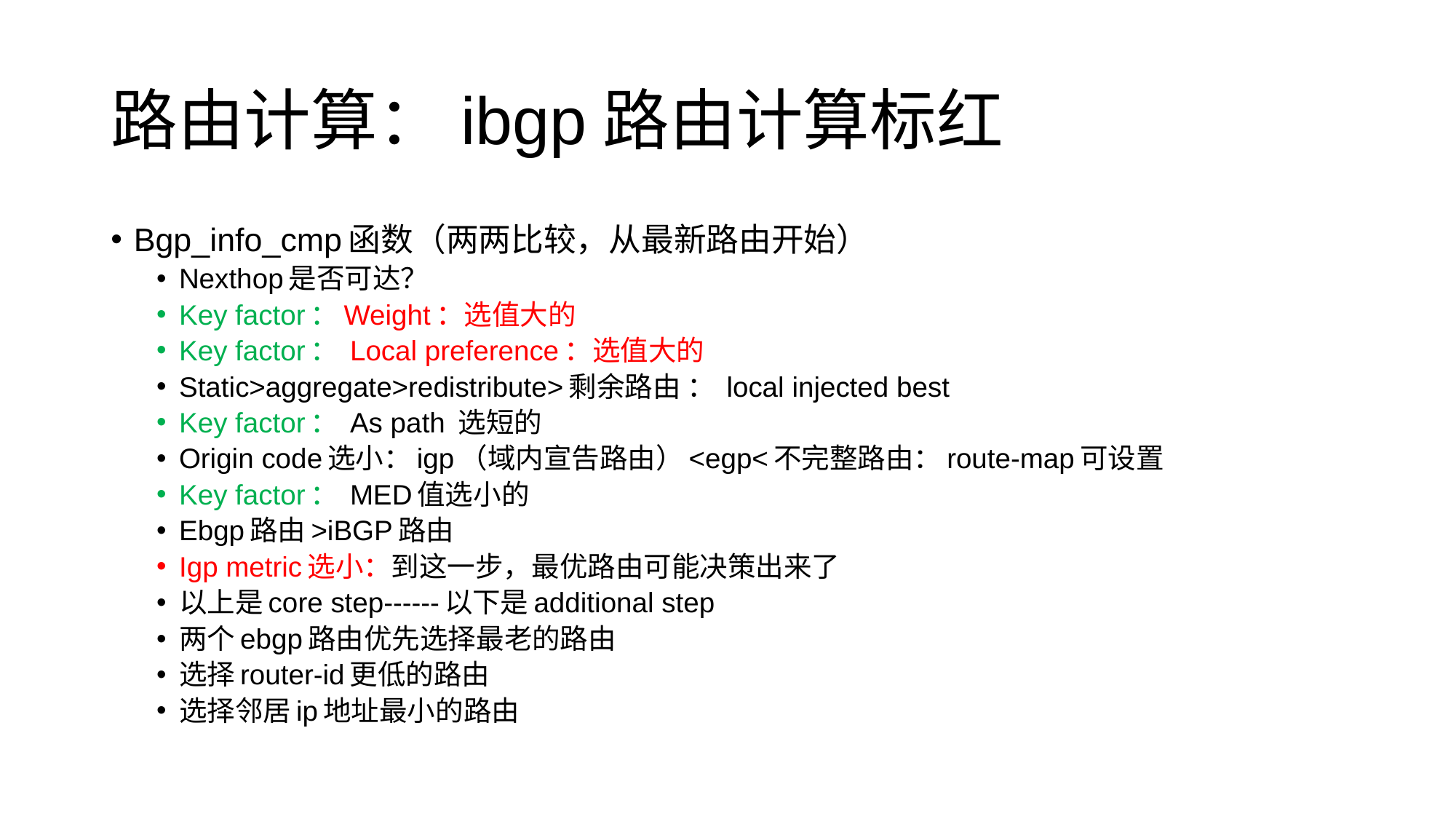

# 路由计算：ibgp路由计算标红
Bgp_info_cmp函数（两两比较，从最新路由开始）
Nexthop是否可达？
Key factor：Weight：选值大的
Key factor： Local preference：选值大的
Static>aggregate>redistribute>剩余路由 ： local injected best
Key factor： As path 选短的
Origin code选小：igp（域内宣告路由）<egp<不完整路由：route-map可设置
Key factor： MED值选小的
Ebgp路由>iBGP路由
Igp metric选小：到这一步，最优路由可能决策出来了
以上是core step------以下是additional step
两个ebgp路由优先选择最老的路由
选择router-id更低的路由
选择邻居ip地址最小的路由